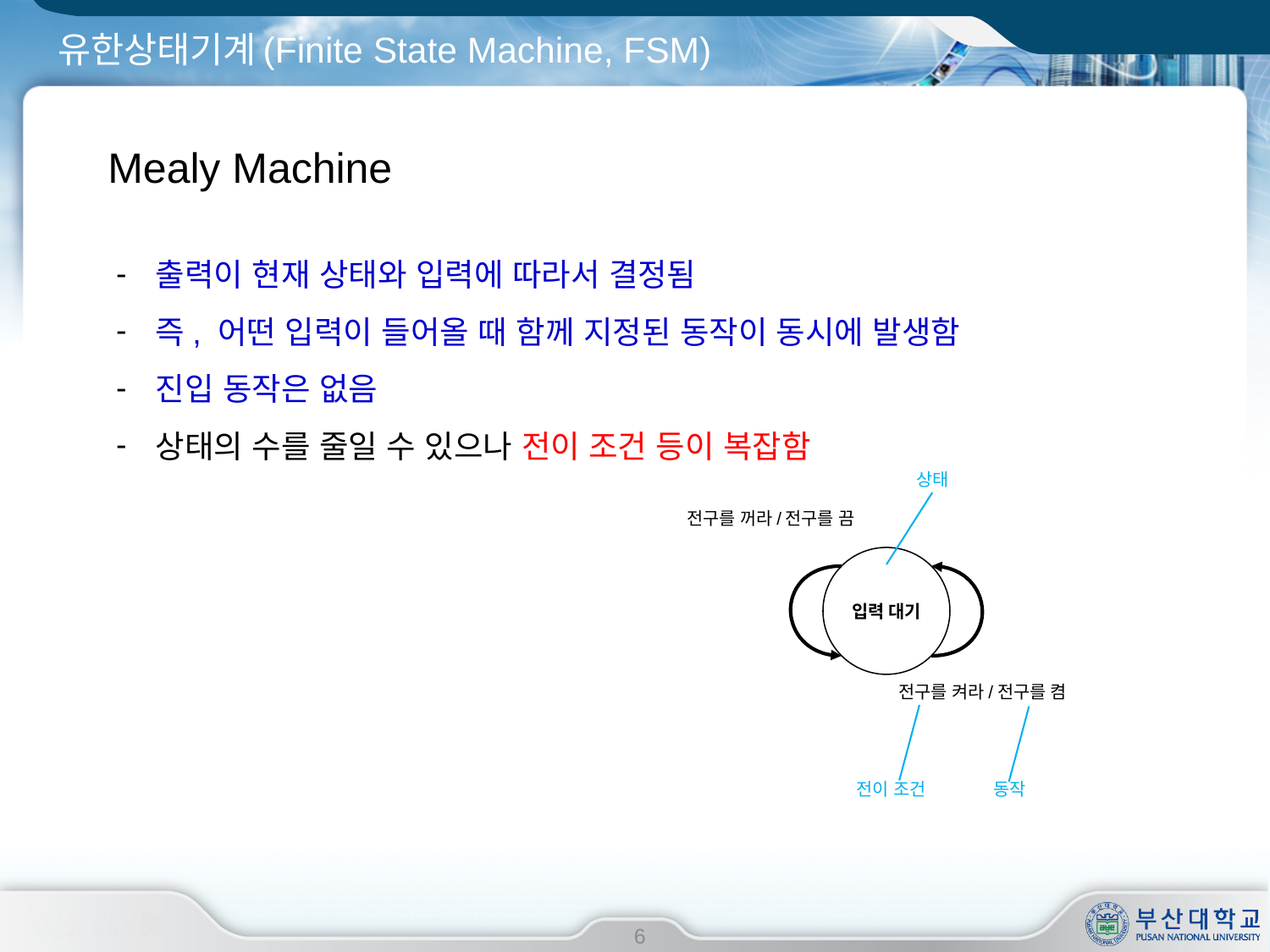

# 유한상태기계(Finite State Machine, FSM)
Mealy Machine
출력이 현재 상태와 입력에 따라서 결정됨
즉, 어떤 입력이 들어올 때 함께 지정된 동작이 동시에 발생함
진입 동작은 없음
상태의 수를 줄일 수 있으나 전이 조건 등이 복잡함
상태
전구를 꺼라/전구를 끔
입력 대기
전구를 켜라/전구를 켬
전이 조건
동작
6